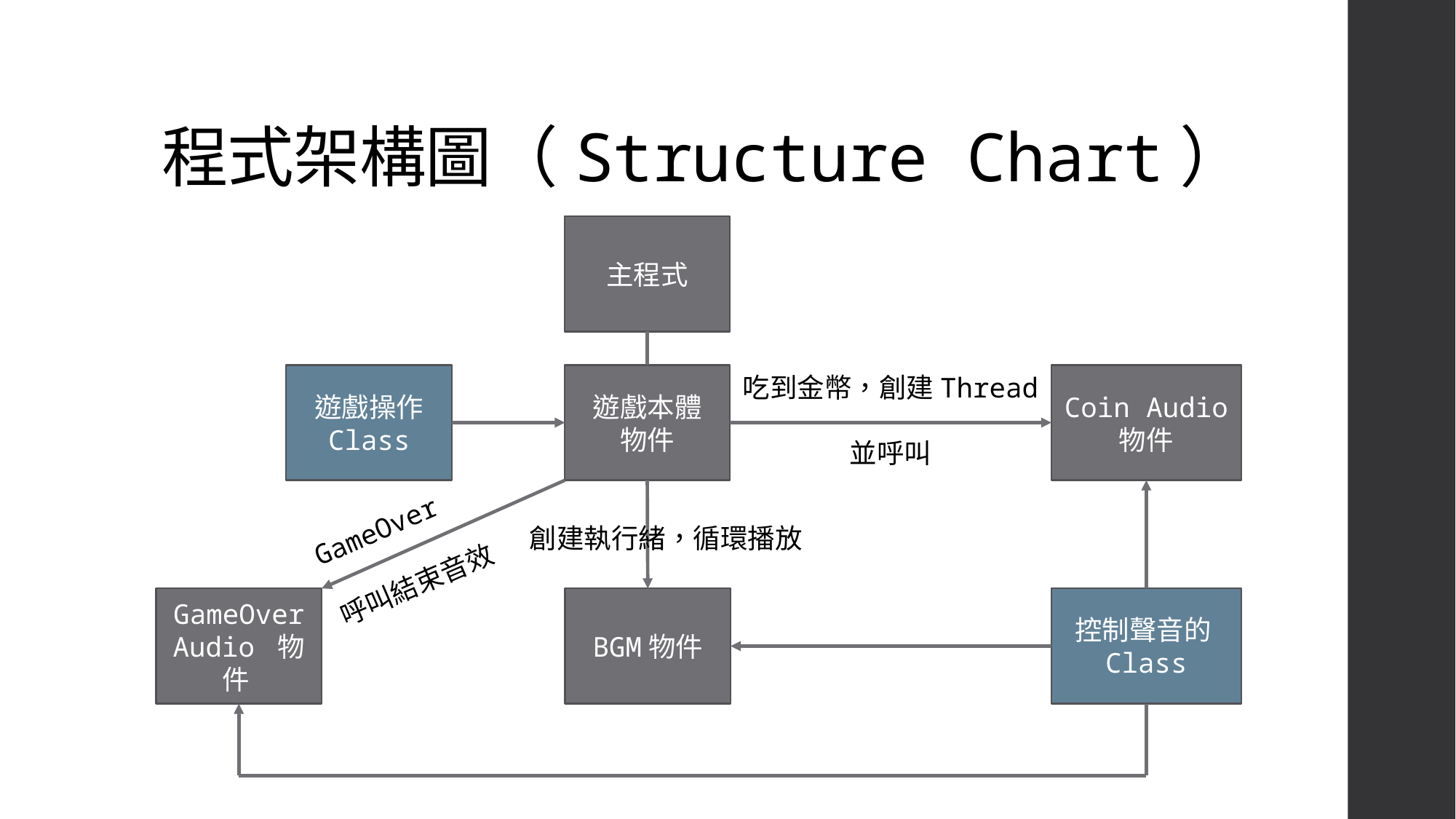

# 程式架構圖（Structure Chart）
主程式
遊戲操作
Class
遊戲本體
物件
吃到金幣，創建Thread

並呼叫

Coin Audio 物件
GameOver

呼叫結束音效
創建執行緒，循環播放
GameOver Audio 物件
控制聲音的Class
BGM物件